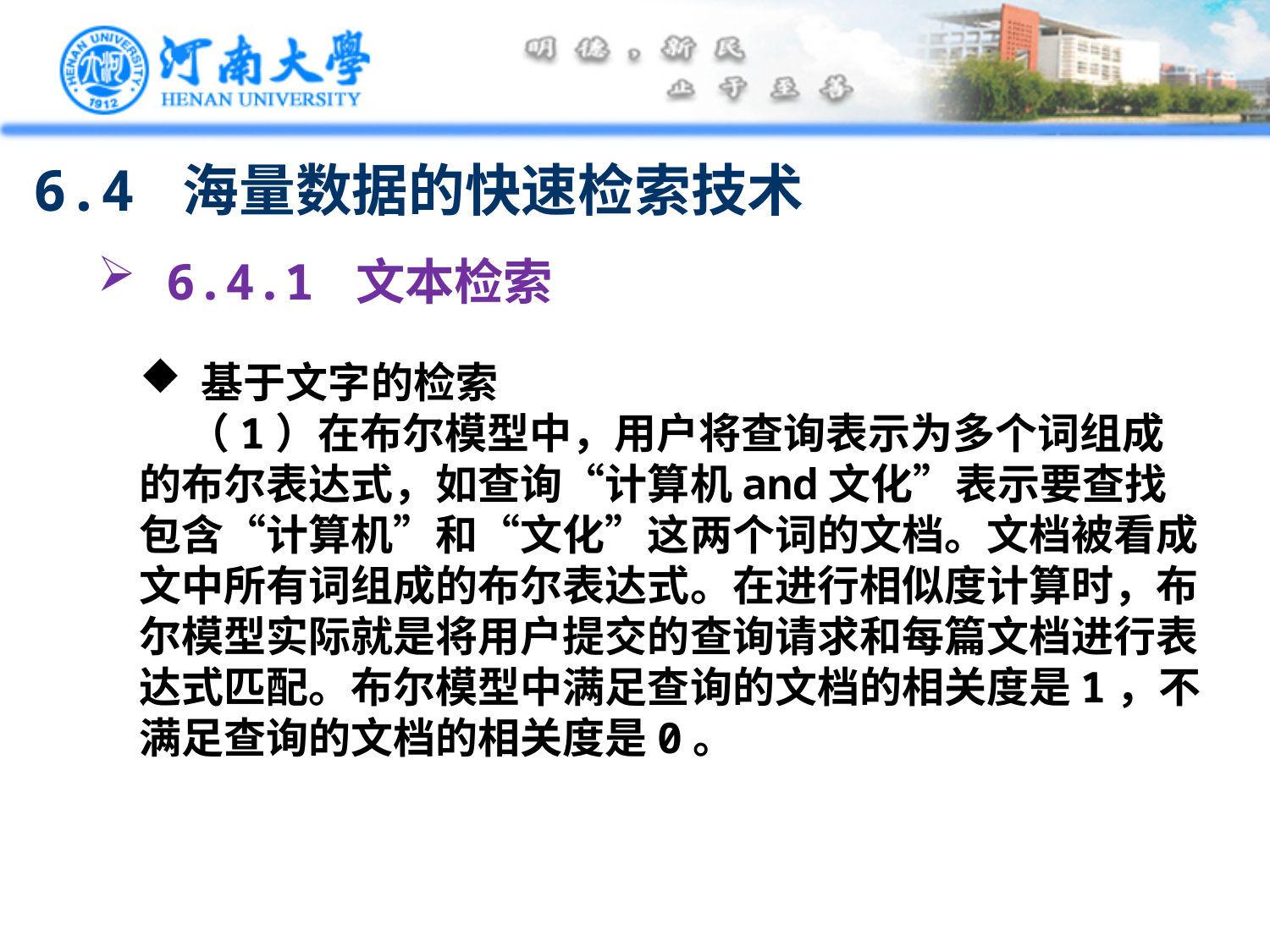

6.4 海量数据的快速检索技术
 6.4.1 文本检索
 基于文字的检索
    （1）在布尔模型中，用户将查询表示为多个词组成的布尔表达式，如查询“计算机and文化”表示要查找包含“计算机”和“文化”这两个词的文档。文档被看成文中所有词组成的布尔表达式。在进行相似度计算时，布尔模型实际就是将用户提交的查询请求和每篇文档进行表达式匹配。布尔模型中满足查询的文档的相关度是1，不满足查询的文档的相关度是0。